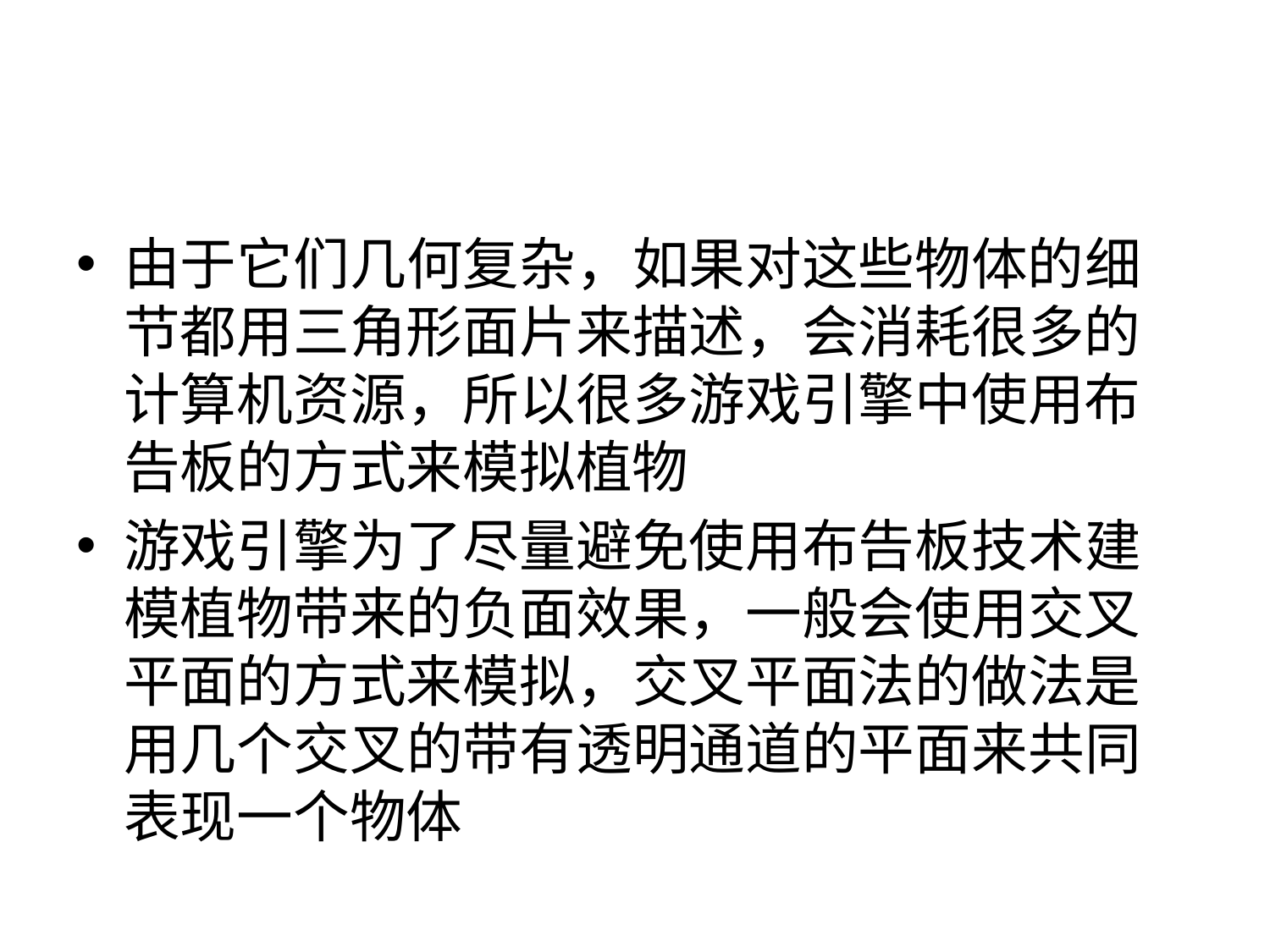

#
由于它们几何复杂，如果对这些物体的细节都用三角形面片来描述，会消耗很多的计算机资源，所以很多游戏引擎中使用布告板的方式来模拟植物
游戏引擎为了尽量避免使用布告板技术建模植物带来的负面效果，一般会使用交叉平面的方式来模拟，交叉平面法的做法是用几个交叉的带有透明通道的平面来共同表现一个物体